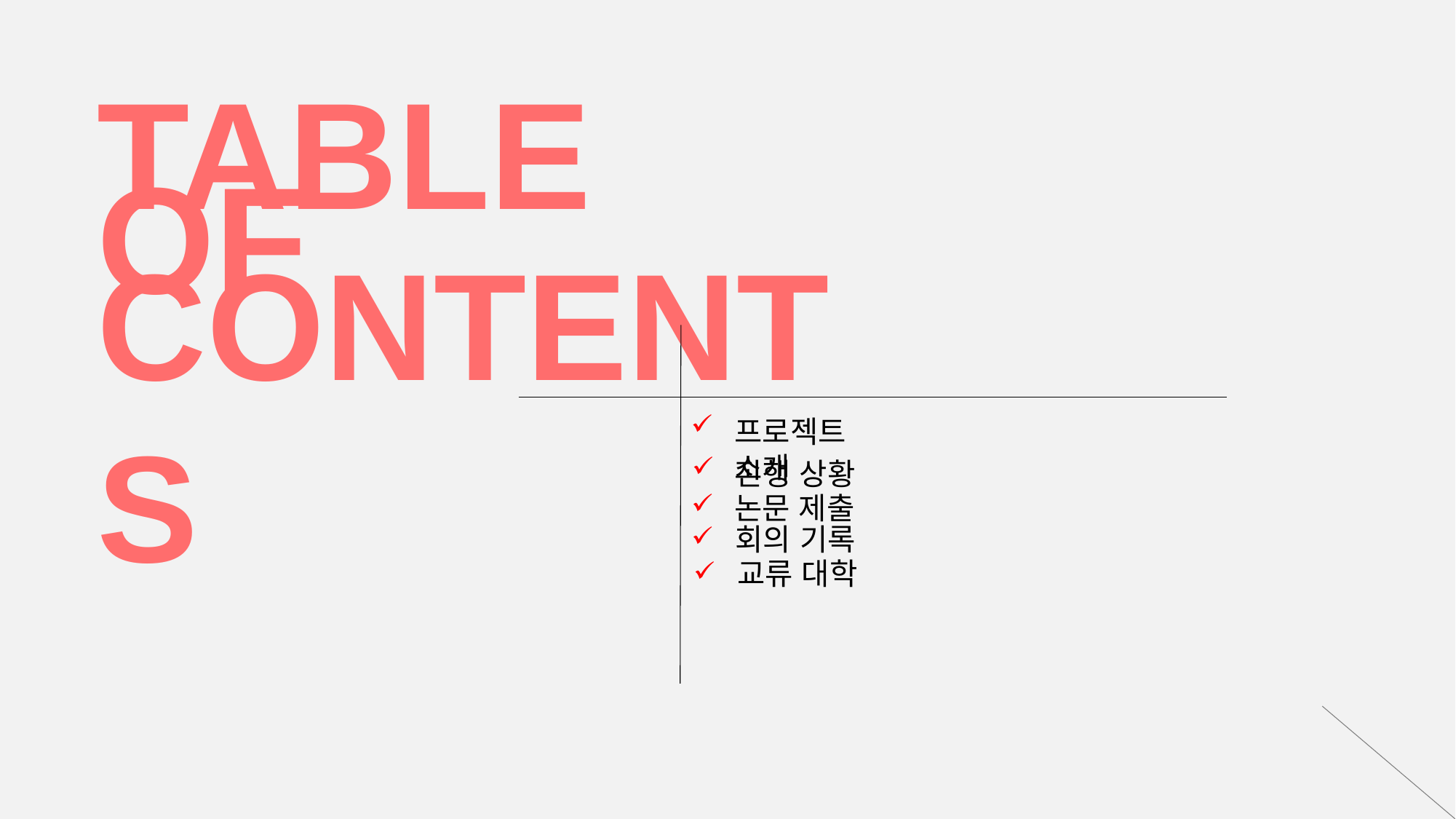

TABLE
OF

CONTENTS

프로젝트 소개
진행 상황

논문 제출

회의 기록

교류 대학